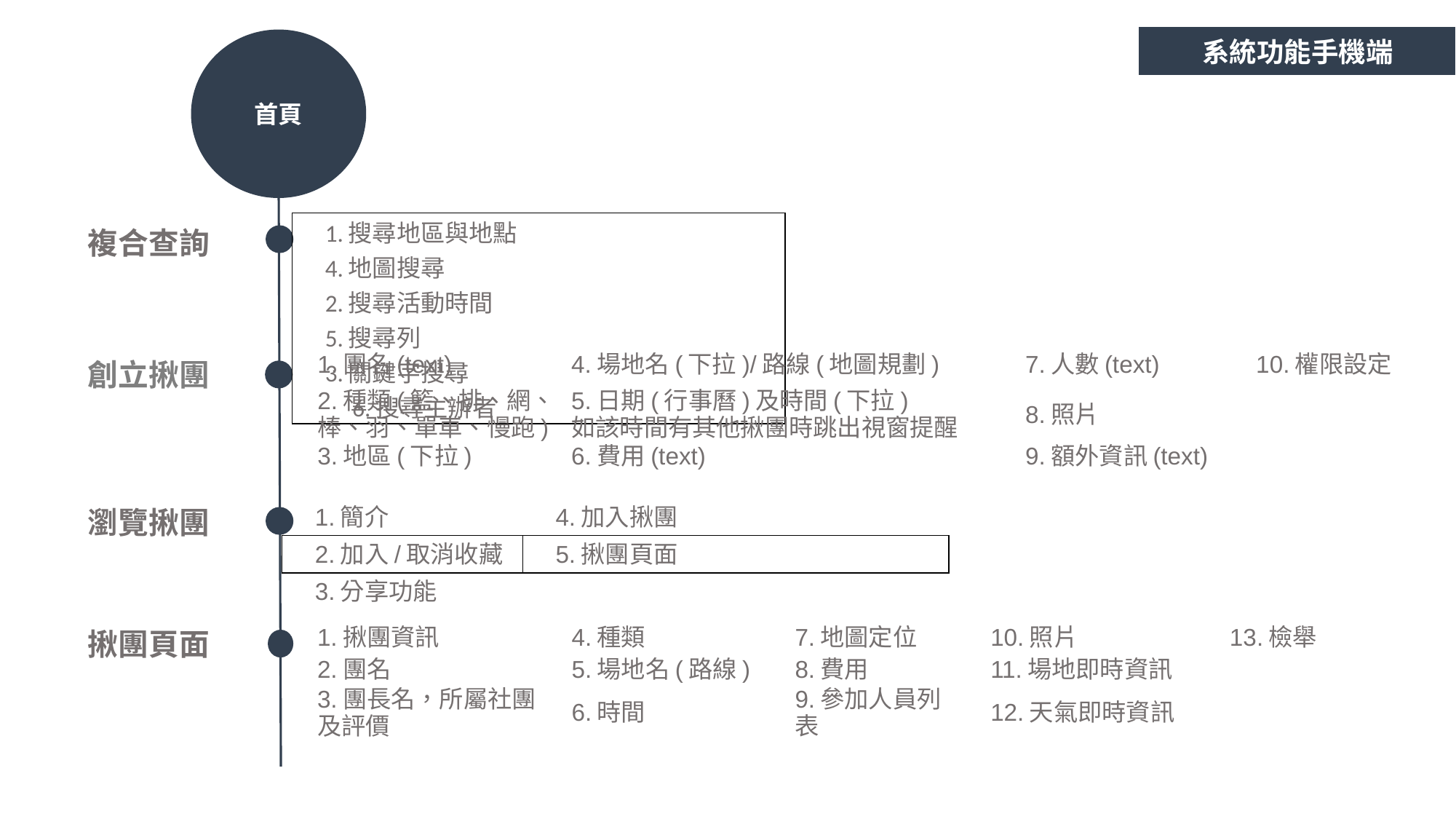

系統功能手機端
首頁
| 1.搜尋地區與地點 4.地圖搜尋 2.搜尋活動時間 5.搜尋列 3.關鍵字搜尋 6.搜尋主辦者 |  |
| --- | --- |
|  |  |
|  |  |
複合查詢

| 1.團名(text) | 4.場地名(下拉)/路線(地圖規劃) | 7.人數(text) | 10.權限設定 |
| --- | --- | --- | --- |
| 2.種類(籃、排、網、棒、羽、單車、慢跑) | 5.日期(行事曆)及時間(下拉) 如該時間有其他揪團時跳出視窗提醒 | 8.照片 |  |
| 3.地區(下拉) | 6.費用(text) | 9.額外資訊(text) |  |
創立揪團

瀏覽揪團
| 1.簡介 | 4.加入揪團 |
| --- | --- |
| 2.加入/取消收藏 | 5.揪團頁面 |
| 3.分享功能 |  |

揪團頁面
| 1.揪團資訊 | 4.種類 | 7.地圖定位 | 10.照片 | 13.檢舉 |
| --- | --- | --- | --- | --- |
| 2.團名 | 5.場地名(路線) | 8.費用 | 11.場地即時資訊 |  |
| 3.團長名，所屬社團及評價 | 6.時間 | 9.參加人員列表 | 12.天氣即時資訊 |  |